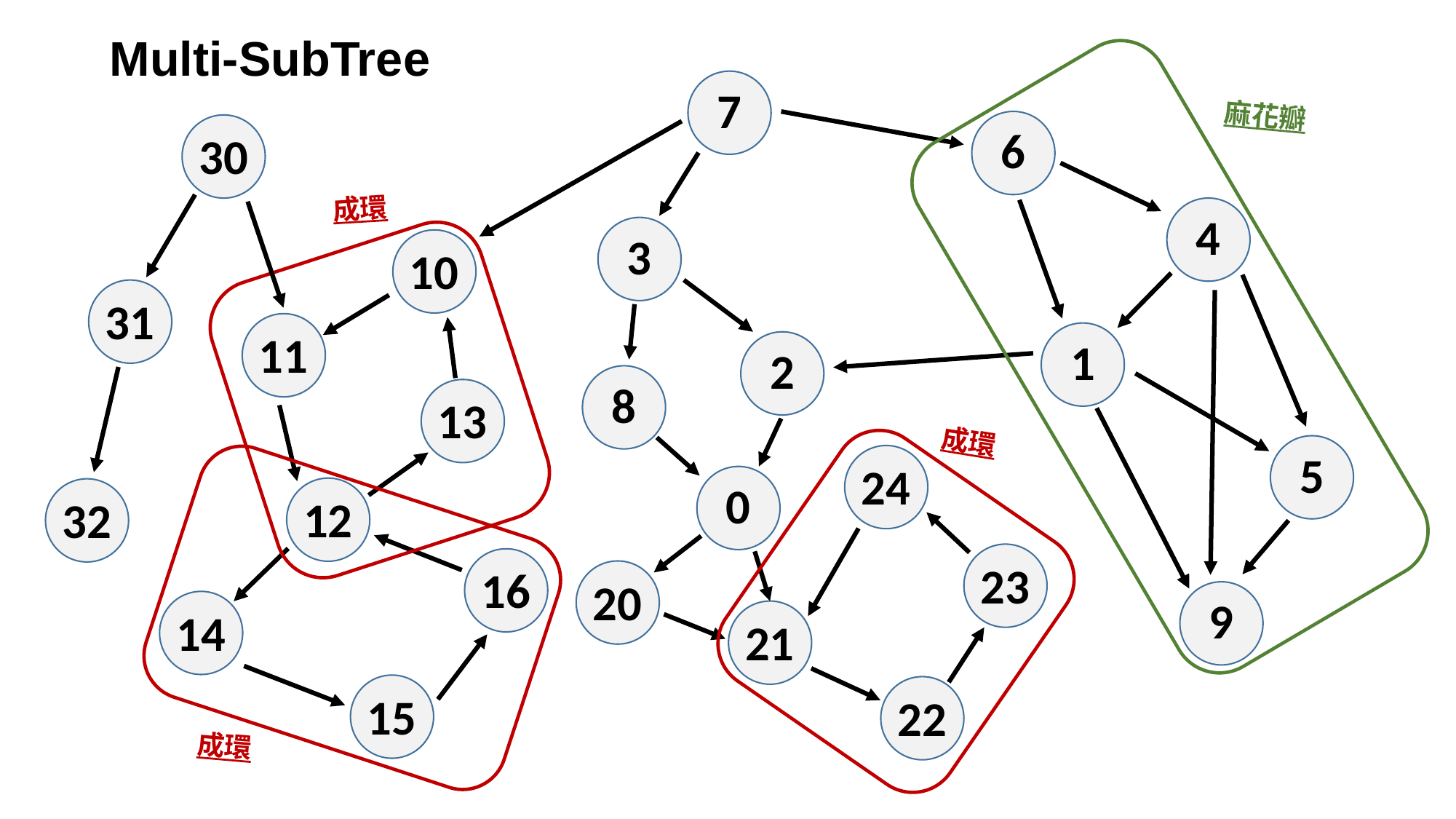

Multi-SubTree

7
麻花瓣

6

30
成環

4

3

10

31

11

1

2

8

13
成環

5

24

0

12

32

23

16

20

9

14

21

15

22
成環